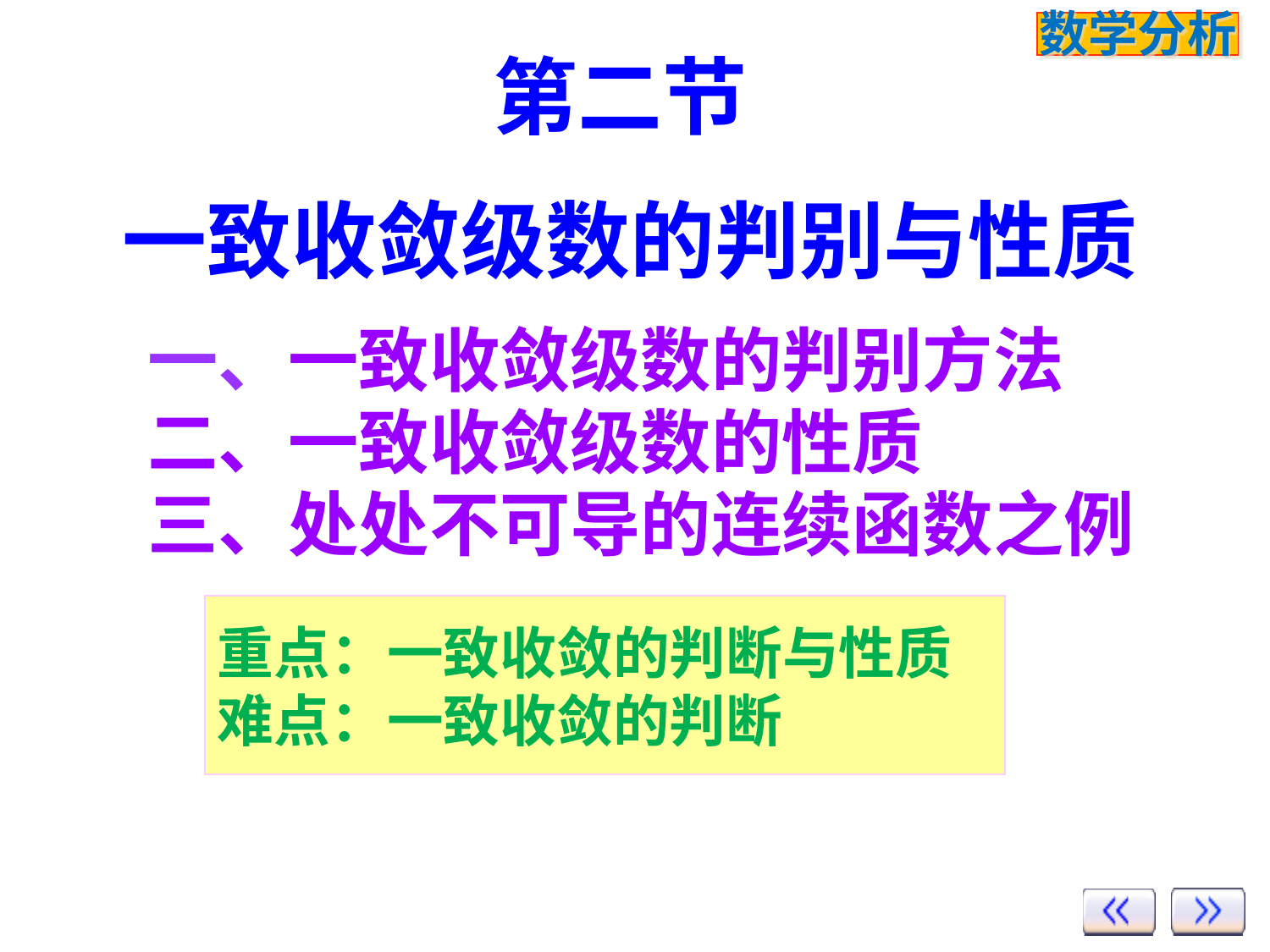

第二节
一致收敛级数的判别与性质
一、一致收敛级数的判别方法
二、一致收敛级数的性质
三、处处不可导的连续函数之例
重点：一致收敛的判断与性质
难点：一致收敛的判断